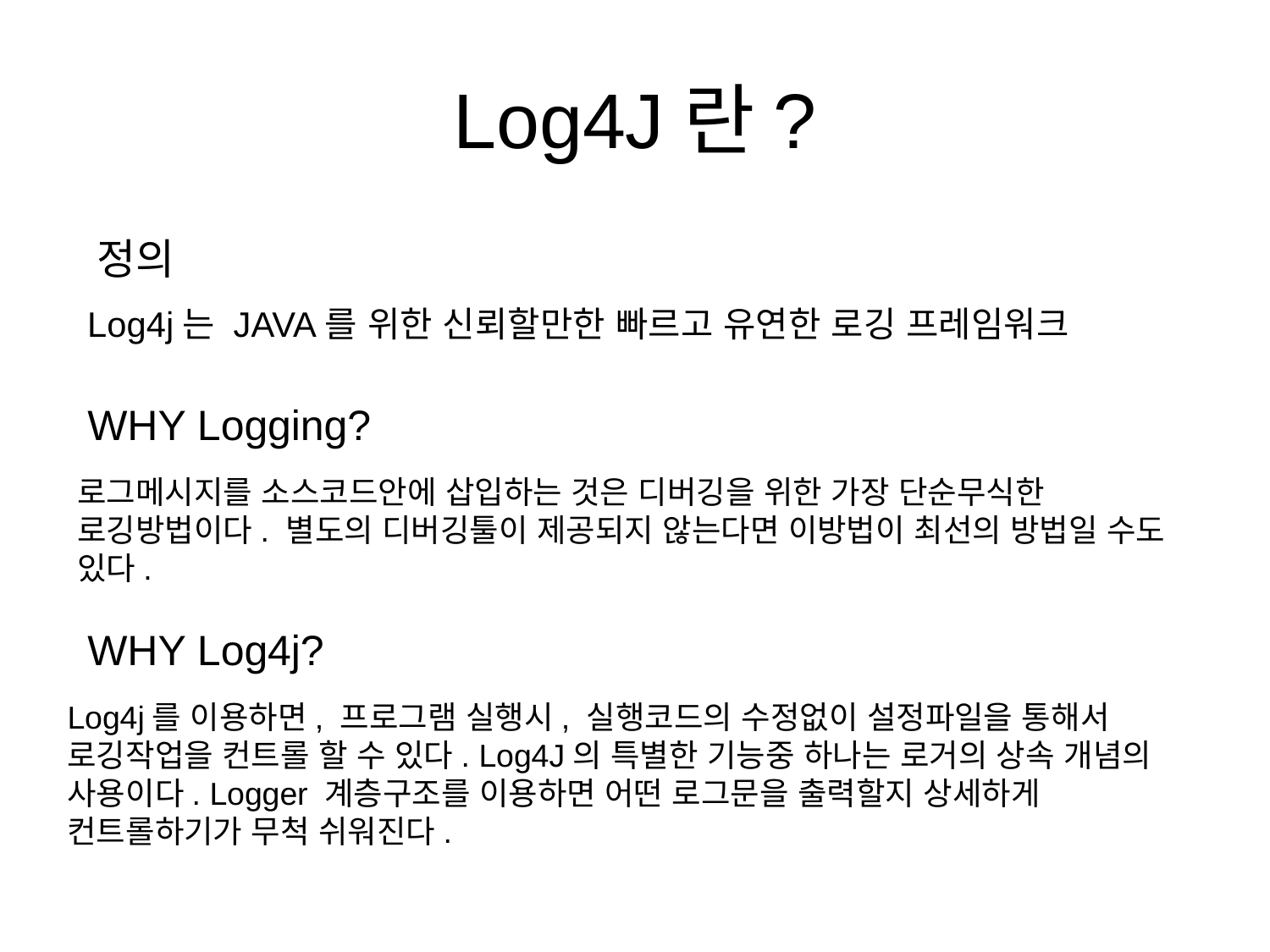

# Log4J란?
정의
Log4j는 JAVA를 위한 신뢰할만한 빠르고 유연한 로깅 프레임워크
WHY Logging?
로그메시지를 소스코드안에 삽입하는 것은 디버깅을 위한 가장 단순무식한 로깅방법이다. 별도의 디버깅툴이 제공되지 않는다면 이방법이 최선의 방법일 수도 있다.
WHY Log4j?
Log4j를 이용하면, 프로그램 실행시, 실행코드의 수정없이 설정파일을 통해서 로깅작업을 컨트롤 할 수 있다. Log4J의 특별한 기능중 하나는 로거의 상속 개념의 사용이다. Logger 계층구조를 이용하면 어떤 로그문을 출력할지 상세하게 컨트롤하기가 무척 쉬워진다.